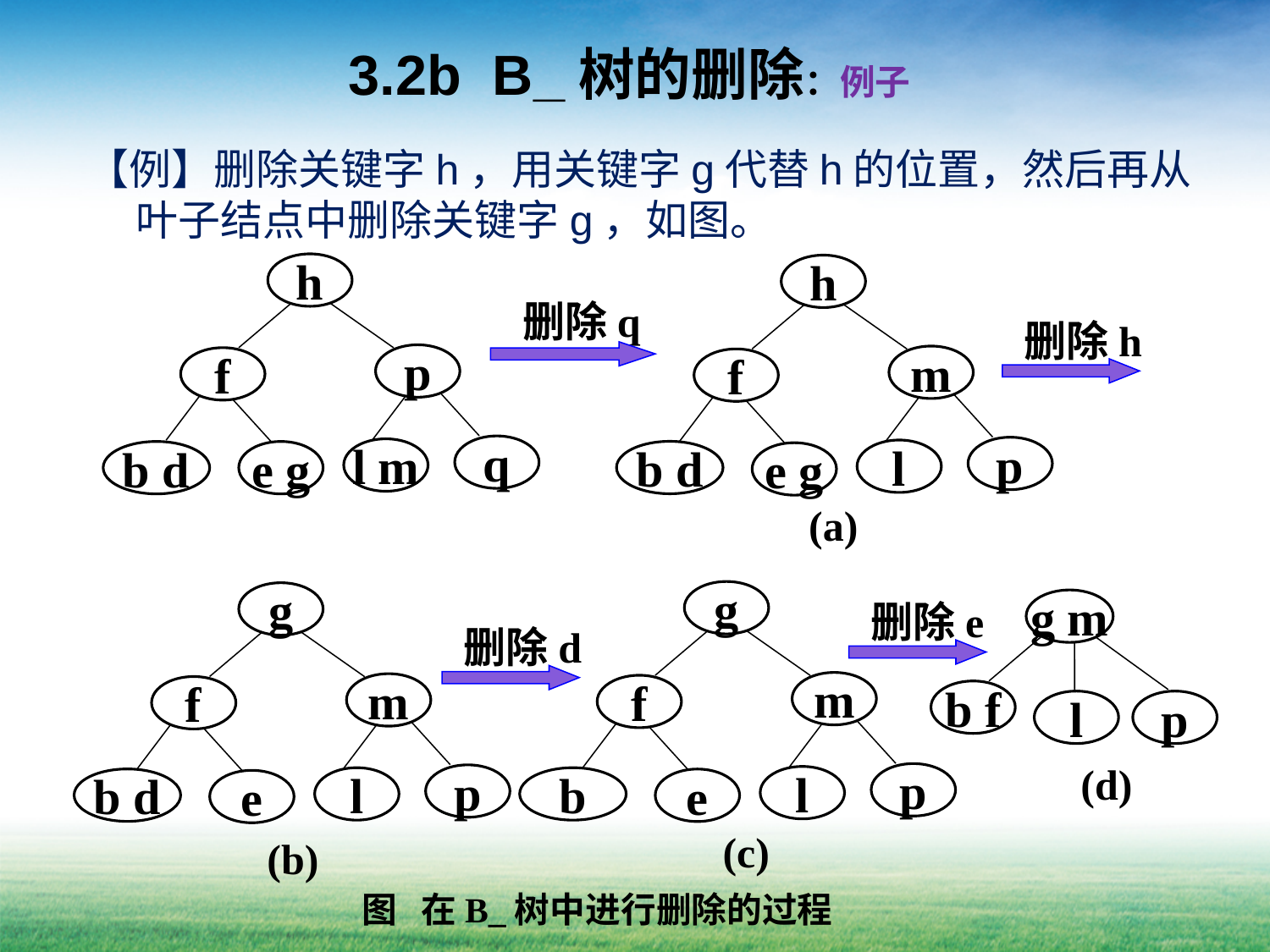

# 3.2b  B_树的删除：例子
【例】删除关键字h，用关键字g代替h的位置，然后再从叶子结点中删除关键字g，如图。

h

p
f

q
l m
b d
e g
h

m
f

p
l
b d
e g
删除q

删除h

(a)
g

m
f

p
l
b
e
g

m
f

p
l
b d
e
g m

b f
l
p
删除e

删除d

(d)
(c)
(b)
图   在B_树中进行删除的过程